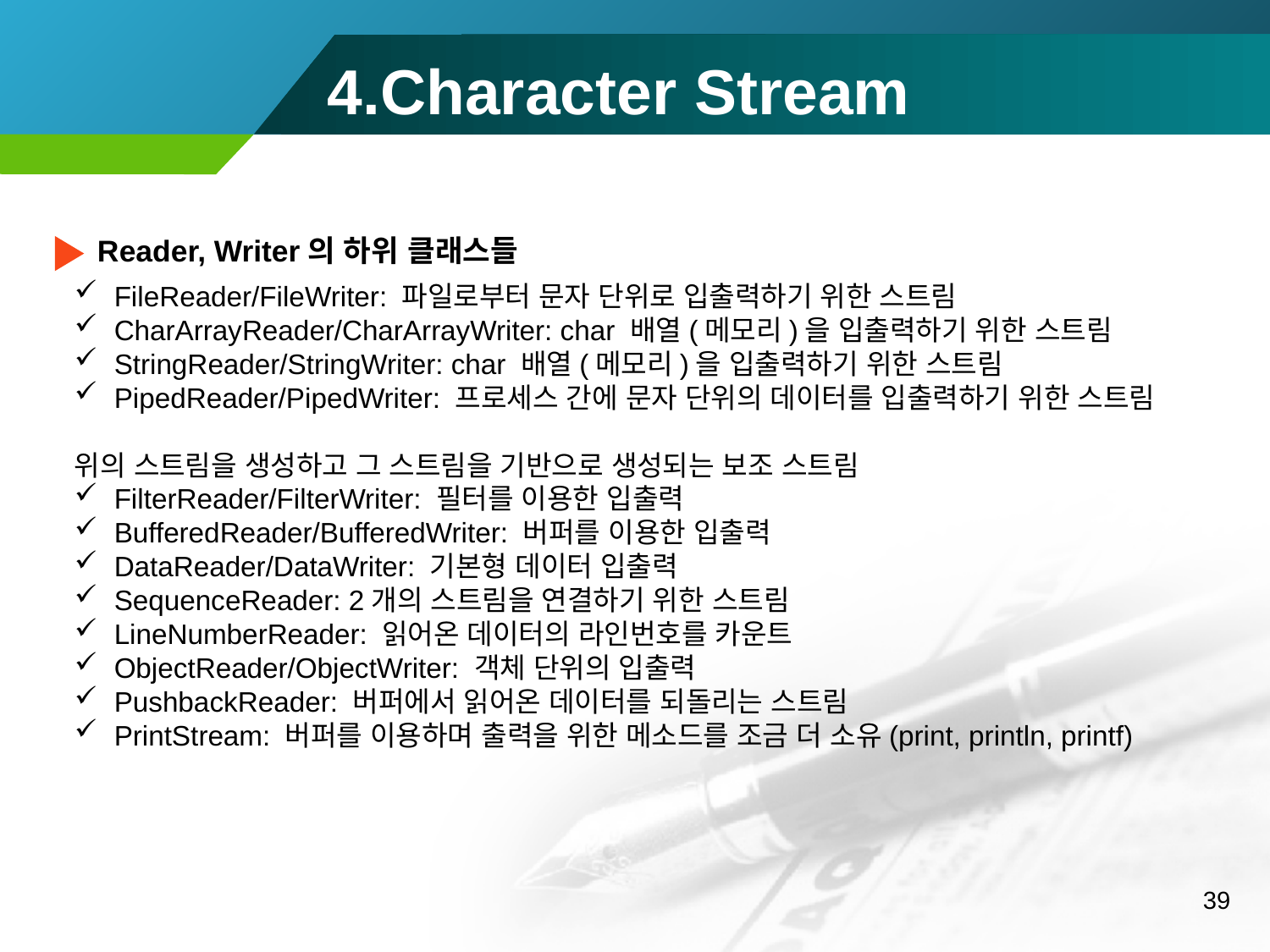

4.Character Stream
Reader, Writer의 하위 클래스들

FileReader/FileWriter: 파일로부터 문자 단위로 입출력하기 위한 스트림
CharArrayReader/CharArrayWriter: char 배열(메모리)을 입출력하기 위한 스트림
StringReader/StringWriter: char 배열(메모리)을 입출력하기 위한 스트림
PipedReader/PipedWriter: 프로세스 간에 문자 단위의 데이터를 입출력하기 위한 스트림

위의 스트림을 생성하고 그 스트림을 기반으로 생성되는 보조 스트림
FilterReader/FilterWriter: 필터를 이용한 입출력
BufferedReader/BufferedWriter: 버퍼를 이용한 입출력
DataReader/DataWriter: 기본형 데이터 입출력
SequenceReader: 2개의 스트림을 연결하기 위한 스트림
LineNumberReader: 읽어온 데이터의 라인번호를 카운트
ObjectReader/ObjectWriter: 객체 단위의 입출력
PushbackReader: 버퍼에서 읽어온 데이터를 되돌리는 스트림
PrintStream: 버퍼를 이용하며 출력을 위한 메소드를 조금 더 소유(print, println, printf)
39